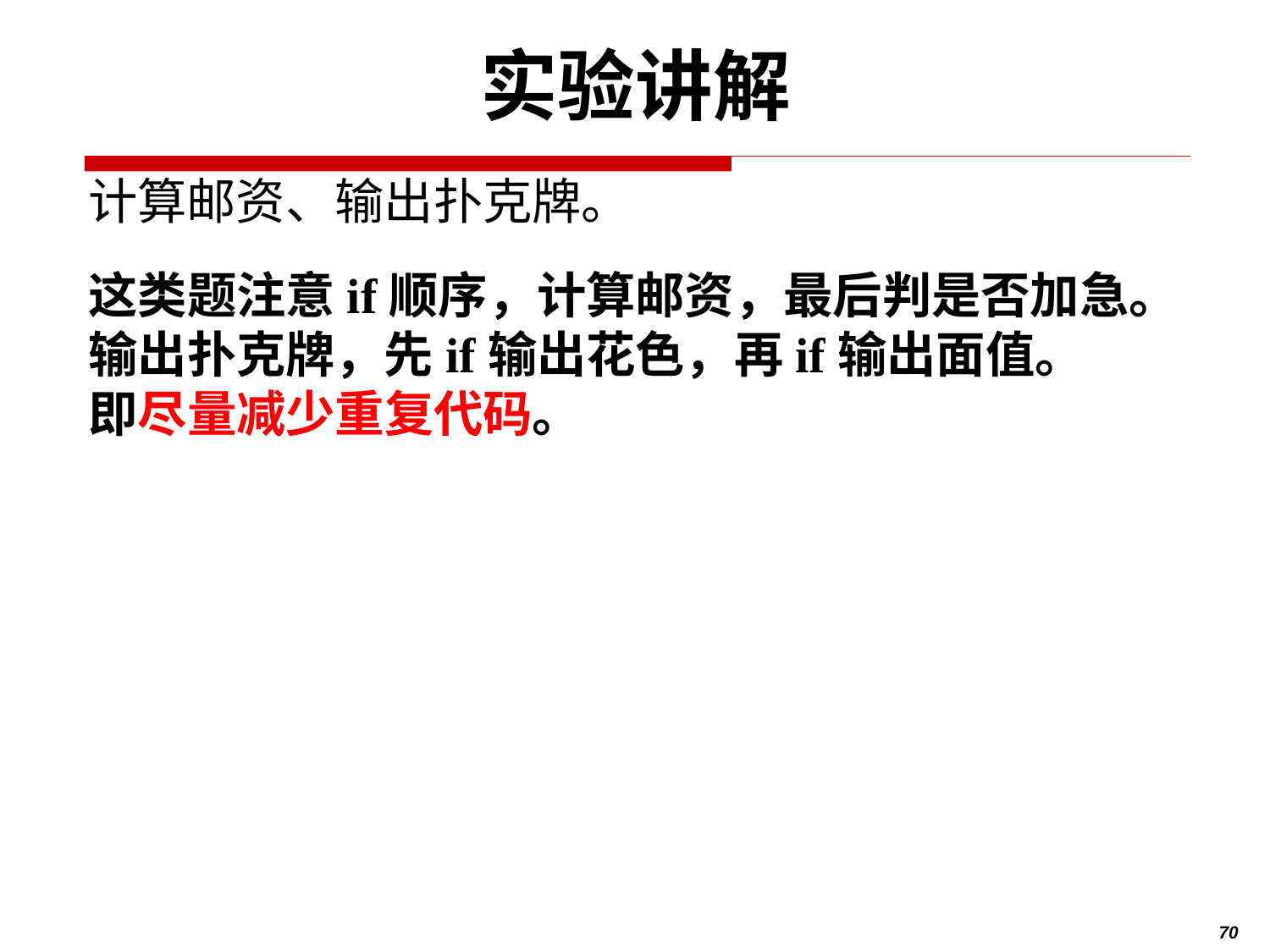

# 实验讲解
计算邮资、输出扑克牌。
这类题注意if顺序，计算邮资，最后判是否加急。
输出扑克牌，先if输出花色，再if输出面值。
即尽量减少重复代码。
70